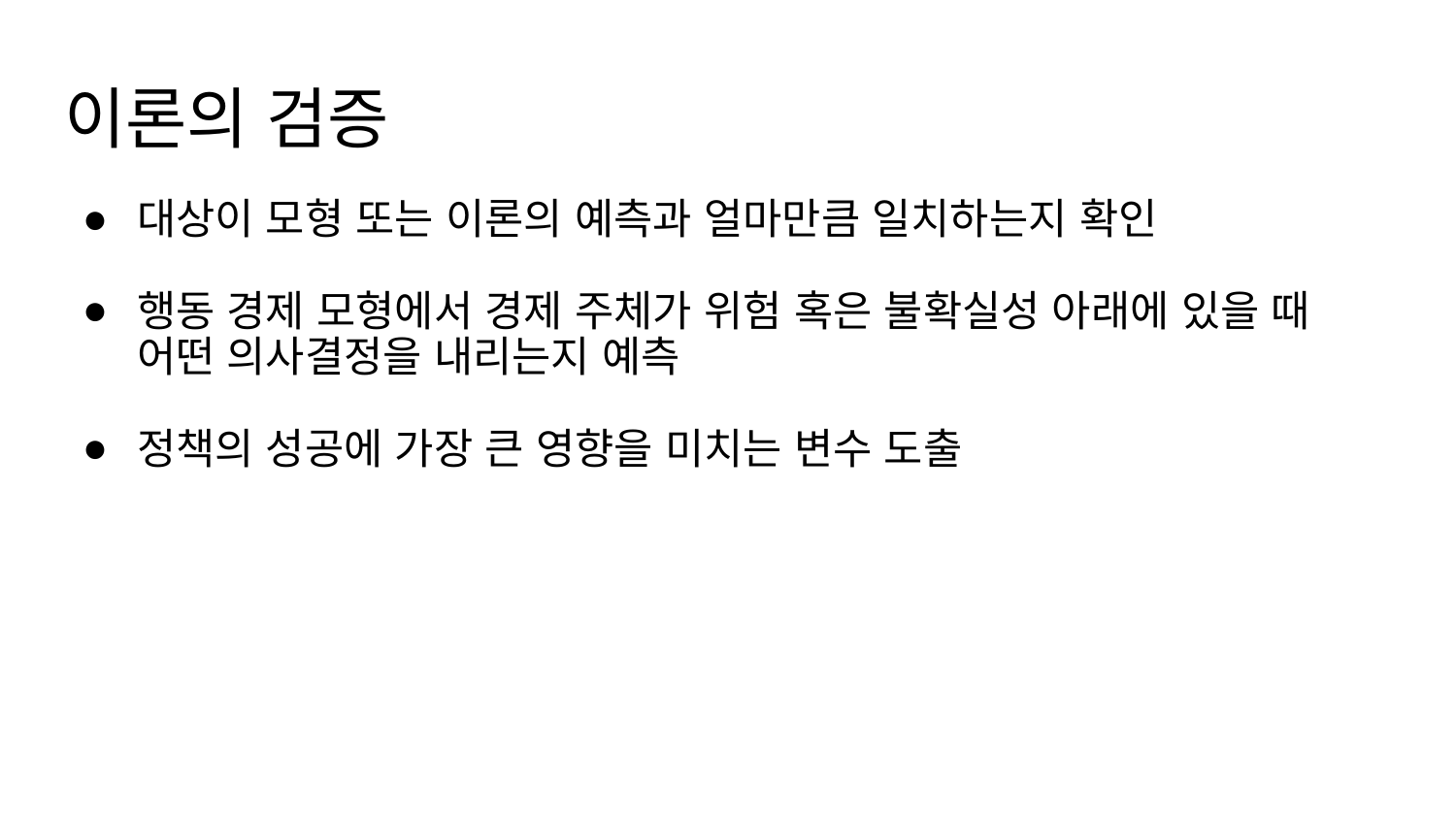

# 이론의 검증
대상이 모형 또는 이론의 예측과 얼마만큼 일치하는지 확인

행동 경제 모형에서 경제 주체가 위험 혹은 불확실성 아래에 있을 때 어떤 의사결정을 내리는지 예측

정책의 성공에 가장 큰 영향을 미치는 변수 도출